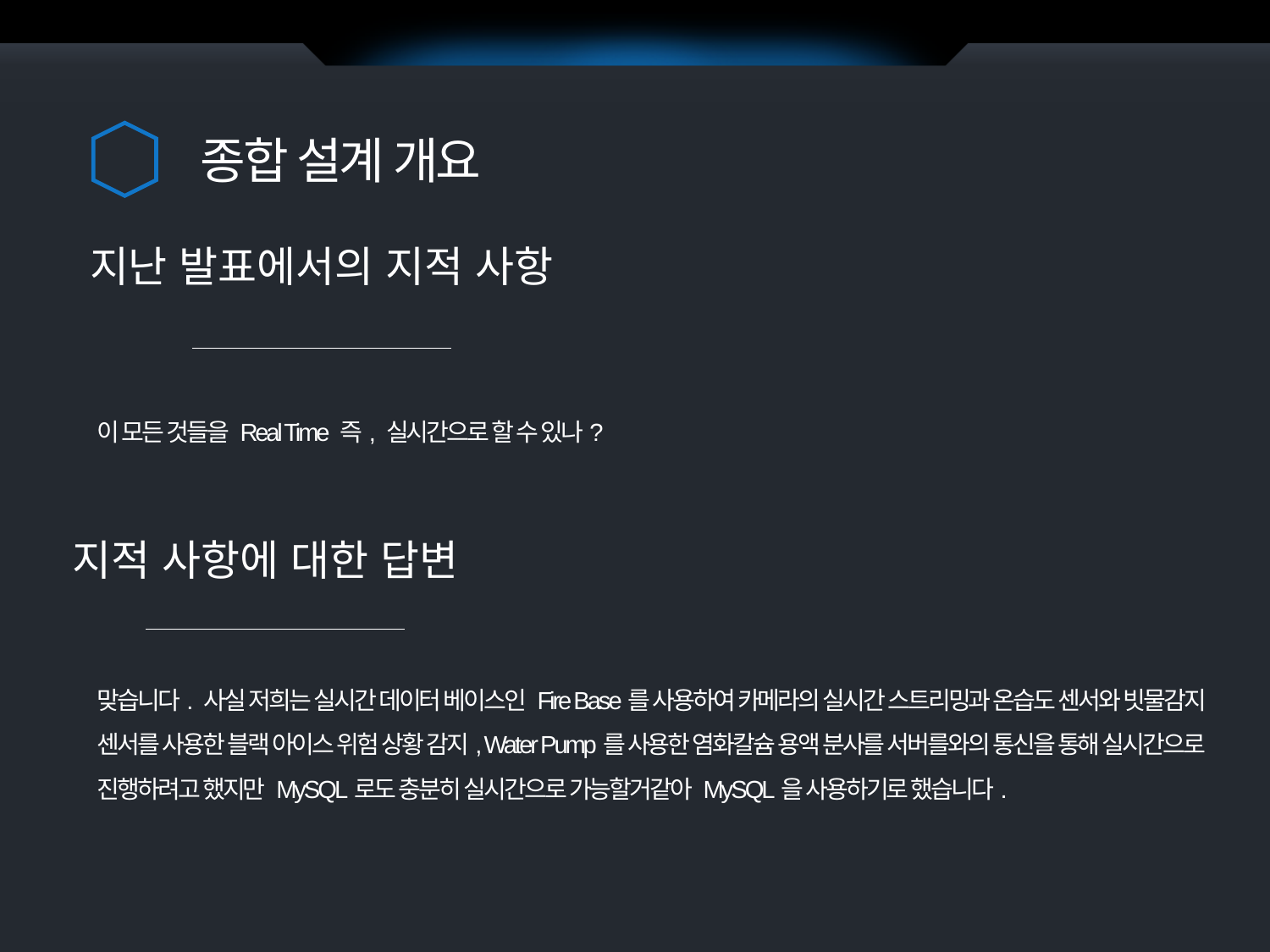

종합 설계 개요

지난 발표에서의 지적 사항
이 모든 것들을 Real Time 즉, 실시간으로 할 수 있나?
지적 사항에 대한 답변
맞습니다. 사실 저희는 실시간 데이터 베이스인 Fire Base를 사용하여 카메라의 실시간 스트리밍과 온습도 센서와 빗물감지 센서를 사용한 블랙 아이스 위험 상황 감지, Water Pump를 사용한 염화칼슘 용액 분사를 서버를와의 통신을 통해 실시간으로 진행하려고 했지만 MySQL로도 충분히 실시간으로 가능할거같아 MySQL을 사용하기로 했습니다.